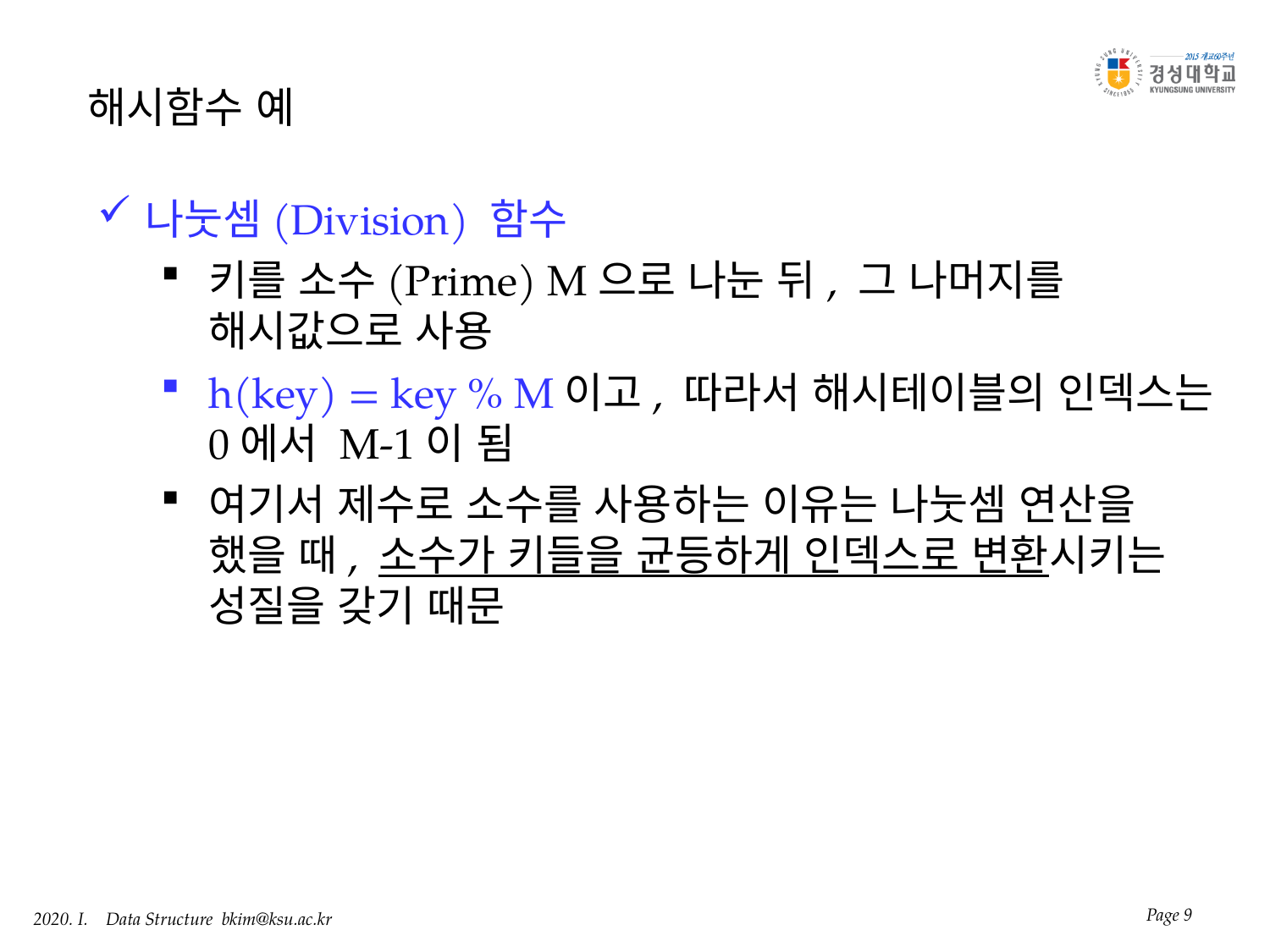

해시함수 예
나눗셈(Division) 함수
키를 소수(Prime) M으로 나눈 뒤, 그 나머지를 해시값으로 사용
h(key) = key % M이고, 따라서 해시테이블의 인덱스는 0에서 M-1이 됨
여기서 제수로 소수를 사용하는 이유는 나눗셈 연산을 했을 때, 소수가 키들을 균등하게 인덱스로 변환시키는 성질을 갖기 때문
Page 9